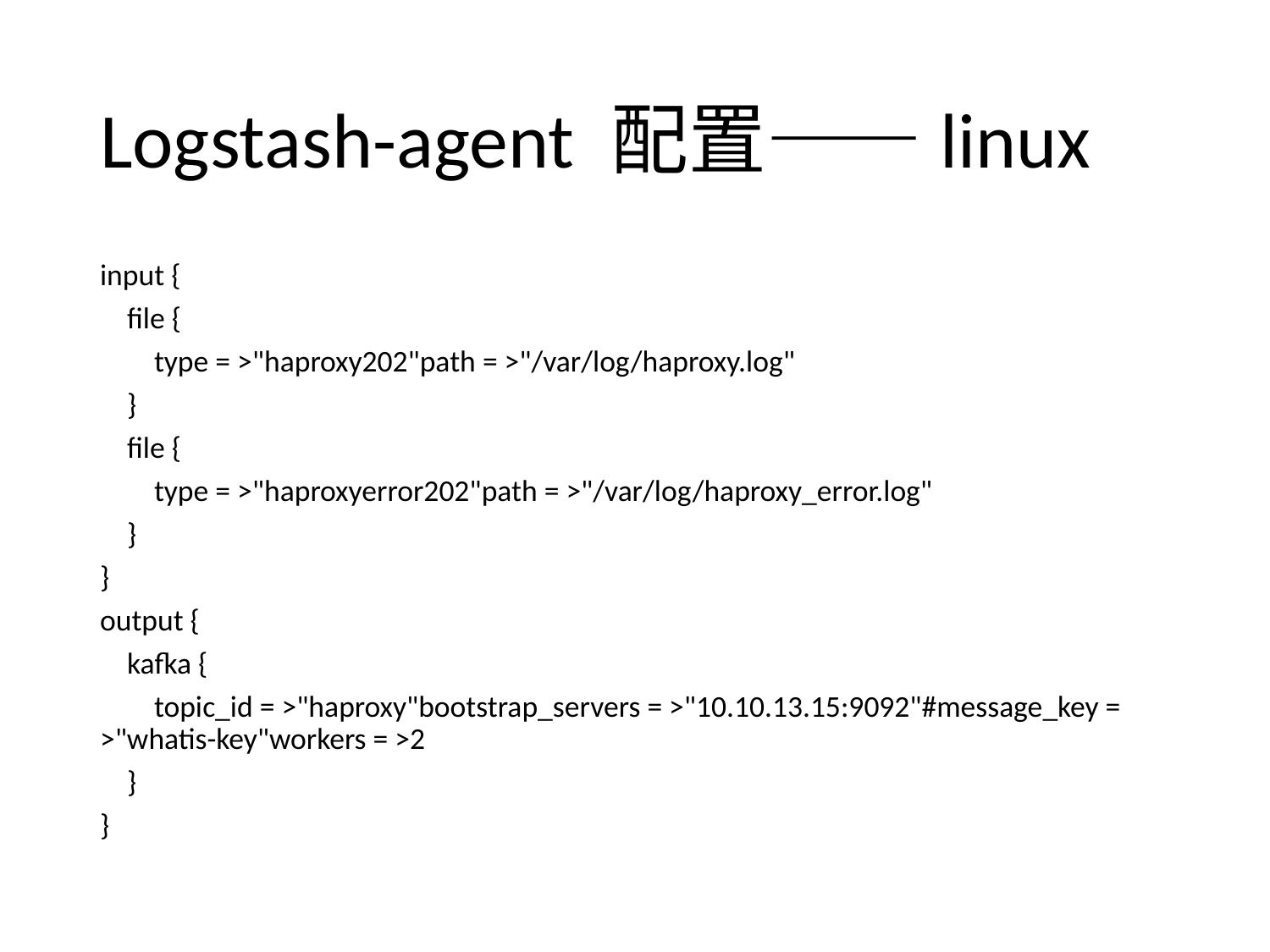

# Logstash-agent 配置——linux
input {
    file {
        type = >"haproxy202"path = >"/var/log/haproxy.log"
    }
    file {
        type = >"haproxyerror202"path = >"/var/log/haproxy_error.log"
    }
}
output {
    kafka {
        topic_id = >"haproxy"bootstrap_servers = >"10.10.13.15:9092"#message_key = >"whatis-key"workers = >2
    }
}